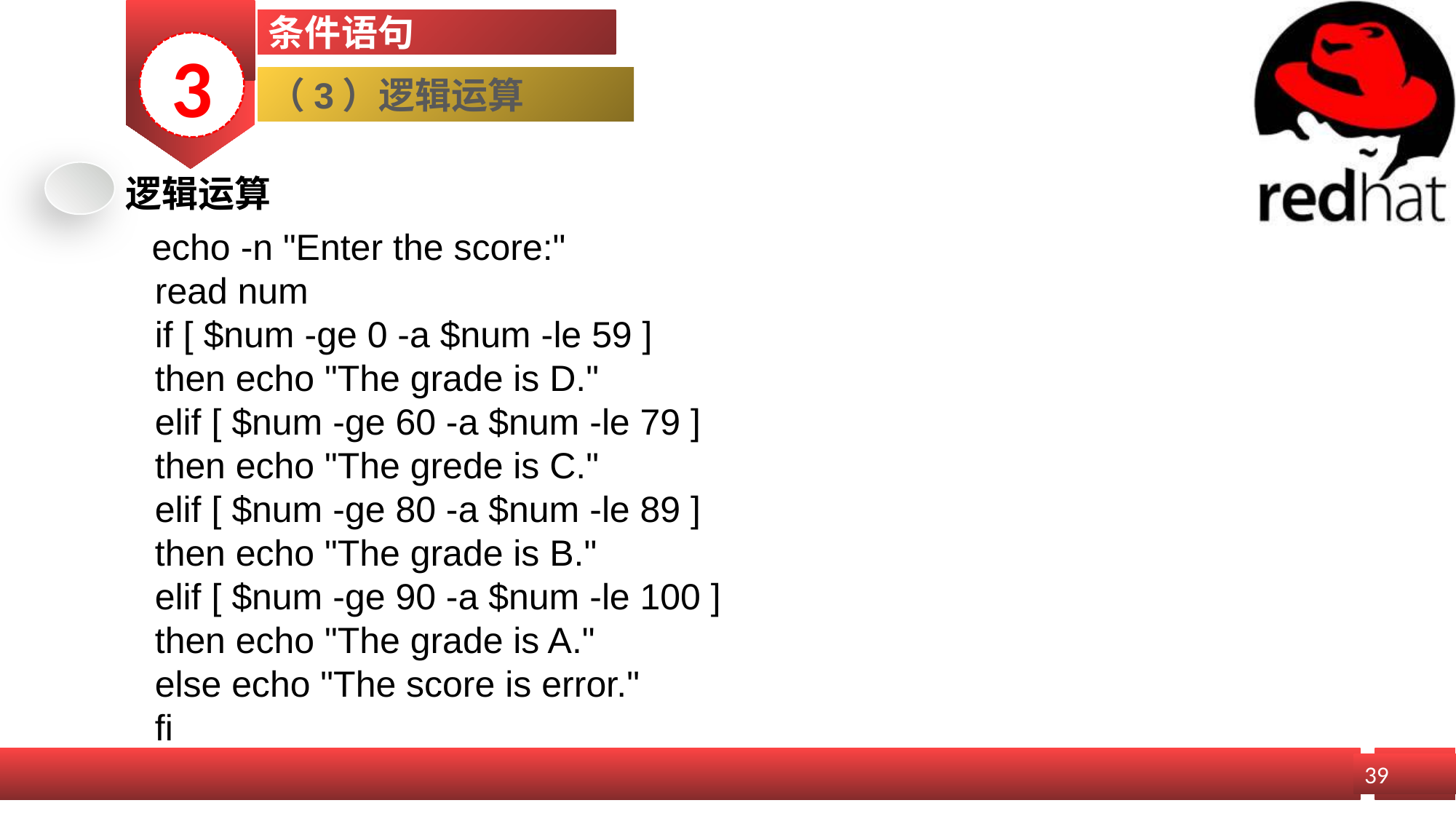

条件语句
3
（3）逻辑运算

逻辑运算
echo -n "Enter the score:"
read num
if [ $num -ge 0 -a $num -le 59 ]
then echo "The grade is D."
elif [ $num -ge 60 -a $num -le 79 ]
then echo "The grede is C."
elif [ $num -ge 80 -a $num -le 89 ]
then echo "The grade is B."
elif [ $num -ge 90 -a $num -le 100 ]
then echo "The grade is A."
else echo "The score is error."
fi